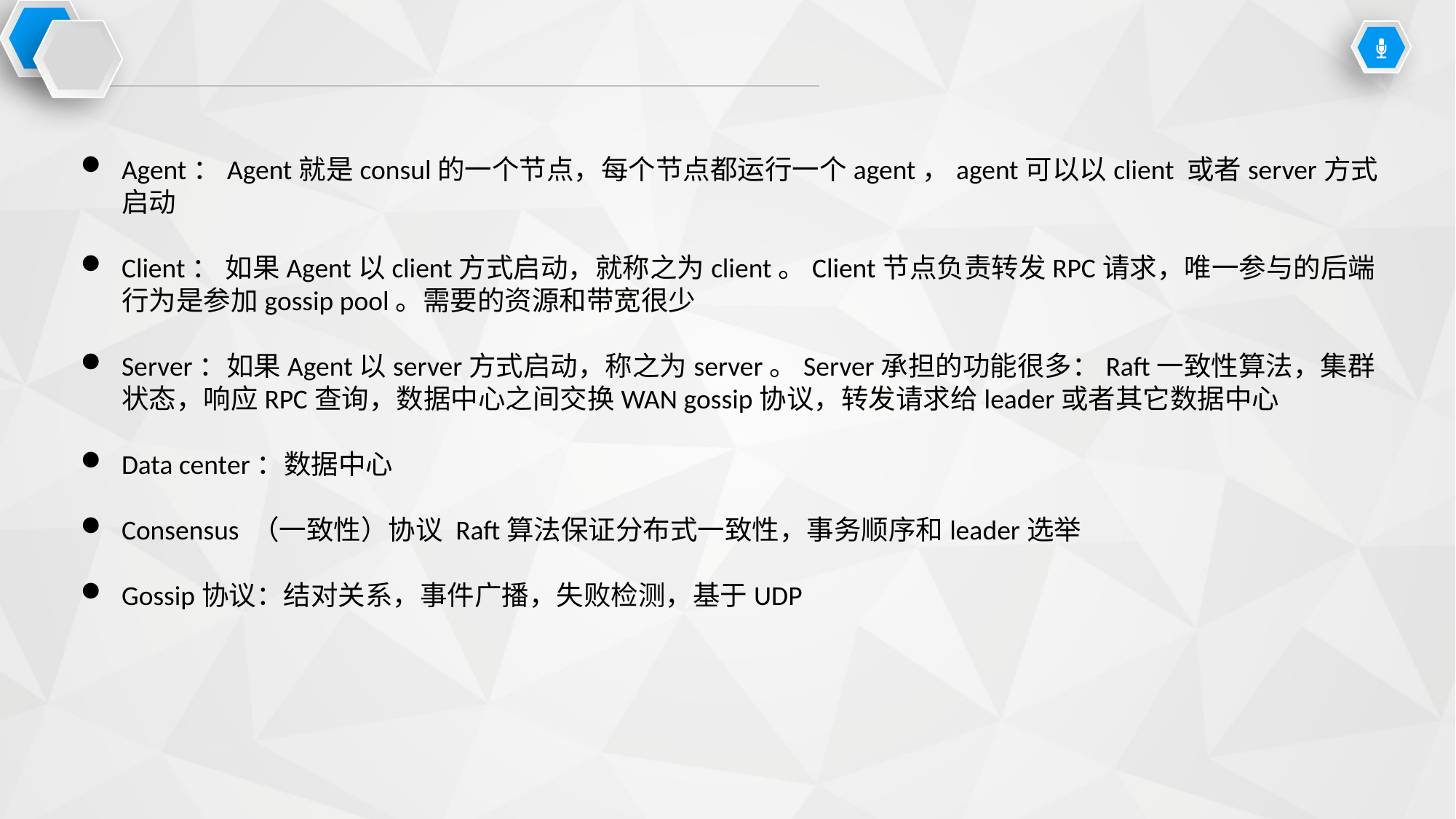

Agent：Agent就是consul的一个节点，每个节点都运行一个agent，agent可以以client 或者server方式启动

Client： 如果Agent以client方式启动，就称之为client。Client节点负责转发RPC请求，唯一参与的后端行为是参加gossip pool。需要的资源和带宽很少

Server：如果Agent以server方式启动，称之为server。Server承担的功能很多：Raft一致性算法，集群状态，响应RPC查询，数据中心之间交换WAN gossip协议，转发请求给leader或者其它数据中心

Data center：数据中心

Consensus （一致性）协议 Raft算法保证分布式一致性，事务顺序和leader选举

Gossip协议：结对关系，事件广播，失败检测，基于UDP